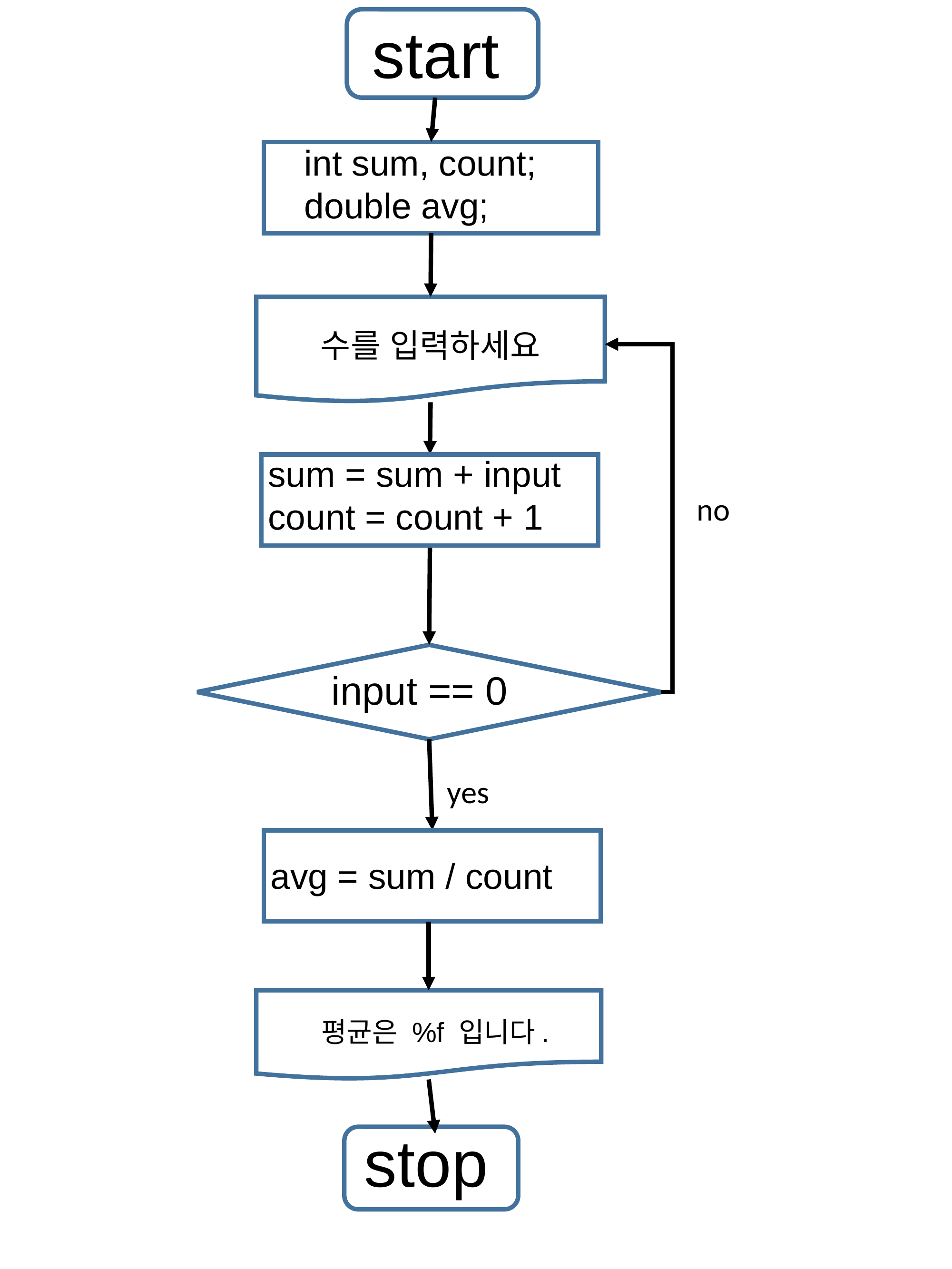

start
int sum, count;
double avg;

수를 입력하세요
sum = sum + input
count = count + 1

no

input == 0
yes

avg = sum / count

평균은 %f 입니다.
stop